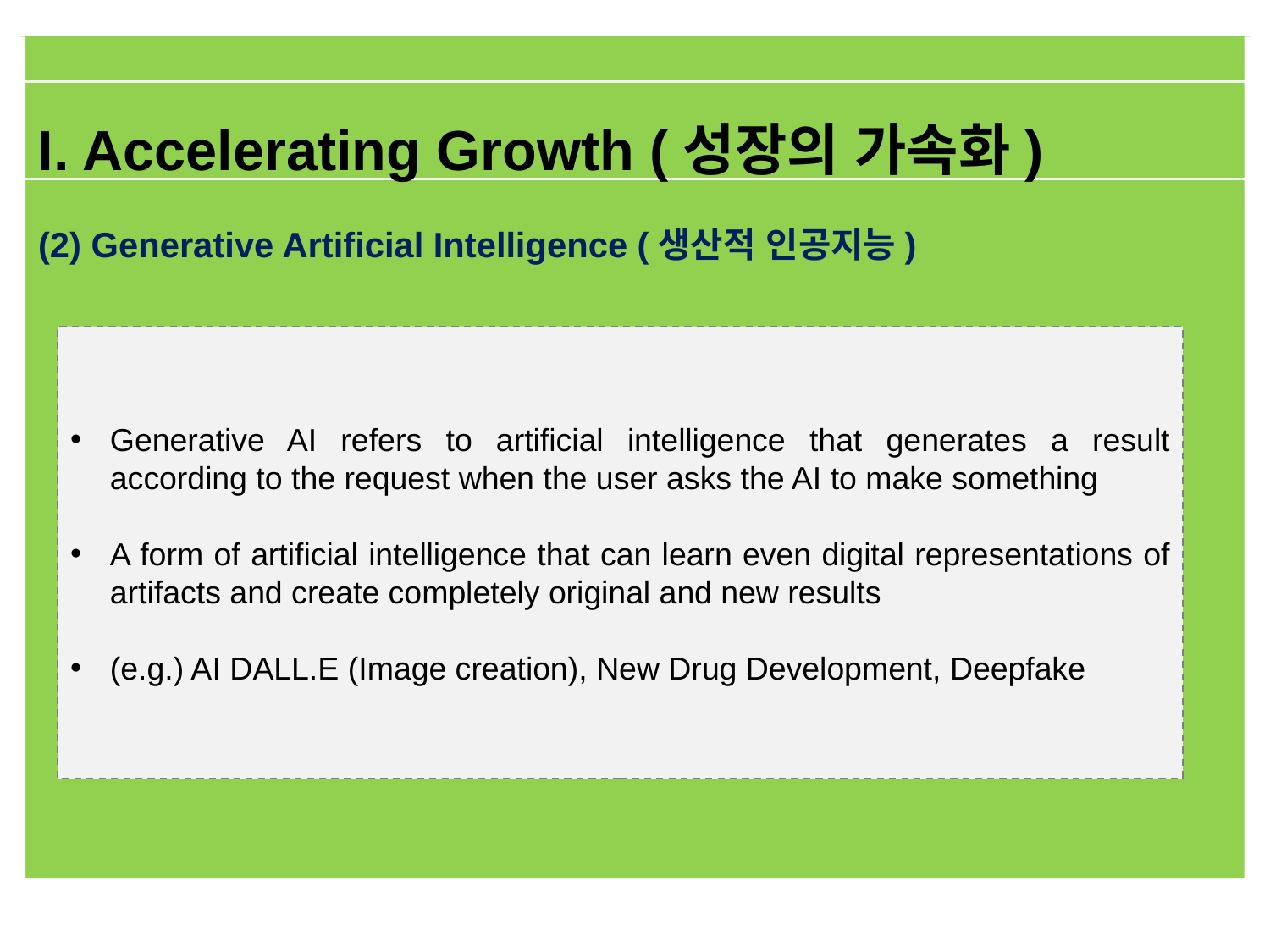

I. Accelerating Growth (성장의 가속화)
(2) Generative Artificial Intelligence (생산적 인공지능)
Generative AI refers to artificial intelligence that generates a result according to the request when the user asks the AI to make something

A form of artificial intelligence that can learn even digital representations of artifacts and create completely original and new results

(e.g.) AI DALL.E (Image creation), New Drug Development, Deepfake